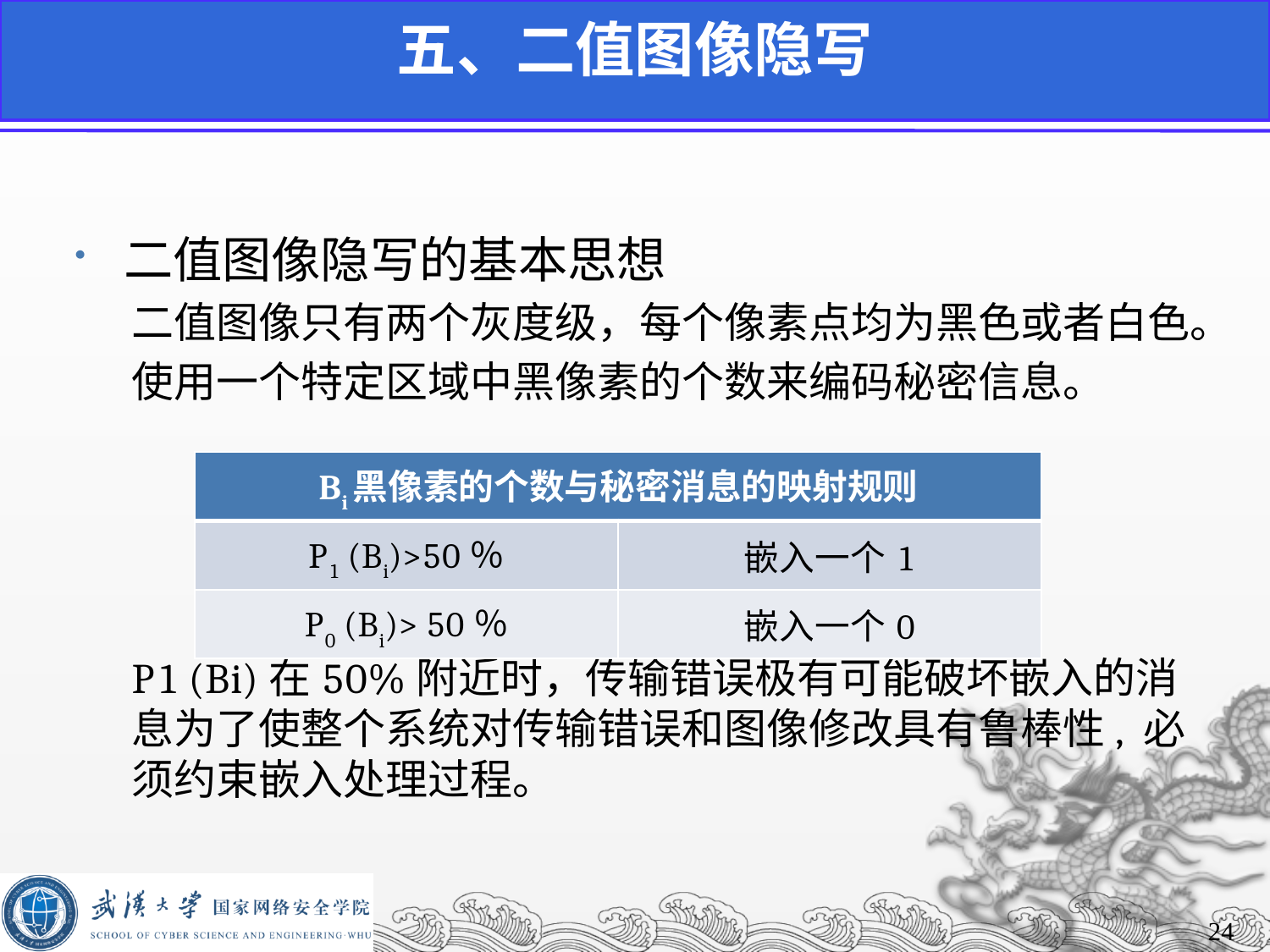

五、二值图像隐写

二值图像隐写的基本思想
二值图像只有两个灰度级，每个像素点均为黑色或者白色。
使用一个特定区域中黑像素的个数来编码秘密信息。

P1 (Bi)在50%附近时，传输错误极有可能破坏嵌入的消息为了使整个系统对传输错误和图像修改具有鲁棒性, 必须约束嵌入处理过程。

| Bi黑像素的个数与秘密消息的映射规则 |  |
| --- | --- |
| P1 (Bi)>50％ | 嵌入一个1 |
| P0 (Bi)> 50％ | 嵌入一个0 |